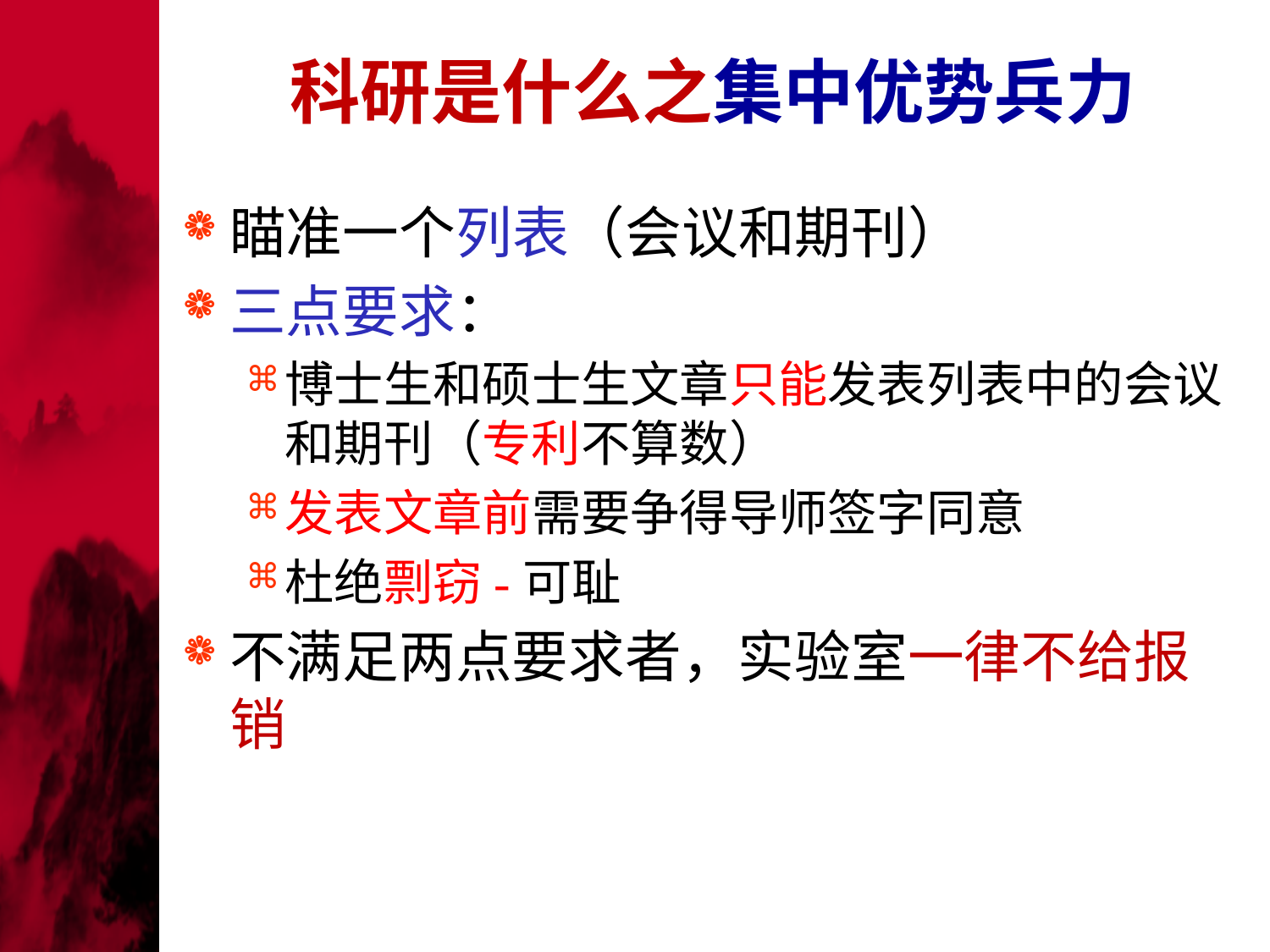

# 科研是什么之集中优势兵力
瞄准一个列表（会议和期刊）
三点要求：
博士生和硕士生文章只能发表列表中的会议和期刊（专利不算数）
发表文章前需要争得导师签字同意
杜绝剽窃-可耻
不满足两点要求者，实验室一律不给报销